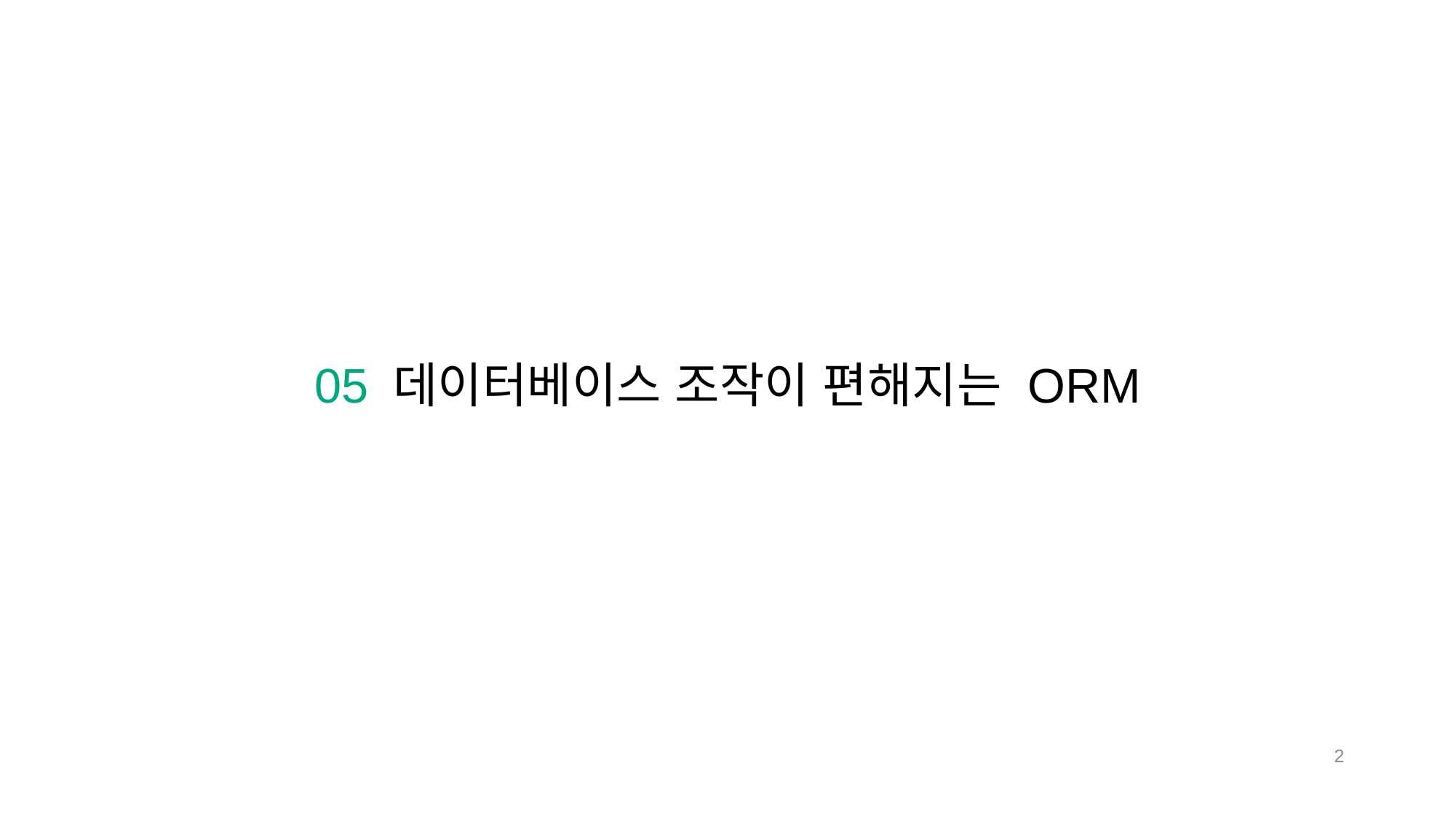

# 05 데이터베이스 조작이 편해지는 ORM
2